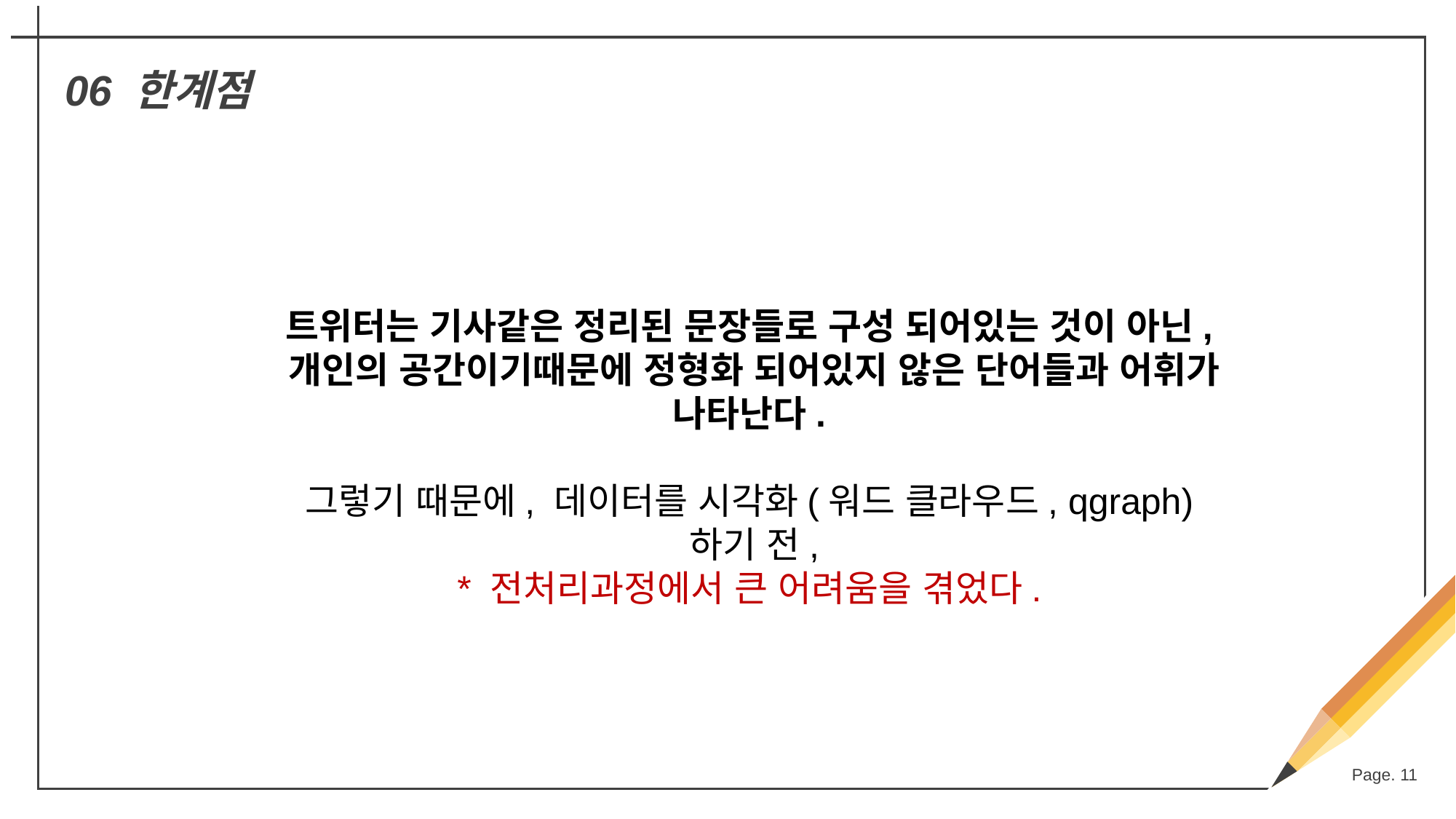

Page. 11

06 한계점
트위터는 기사같은 정리된 문장들로 구성 되어있는 것이 아닌,
개인의 공간이기때문에 정형화 되어있지 않은 단어들과 어휘가 나타난다.

그렇기 때문에, 데이터를 시각화(워드 클라우드, qgraph)
하기 전,
* 전처리과정에서 큰 어려움을 겪었다.